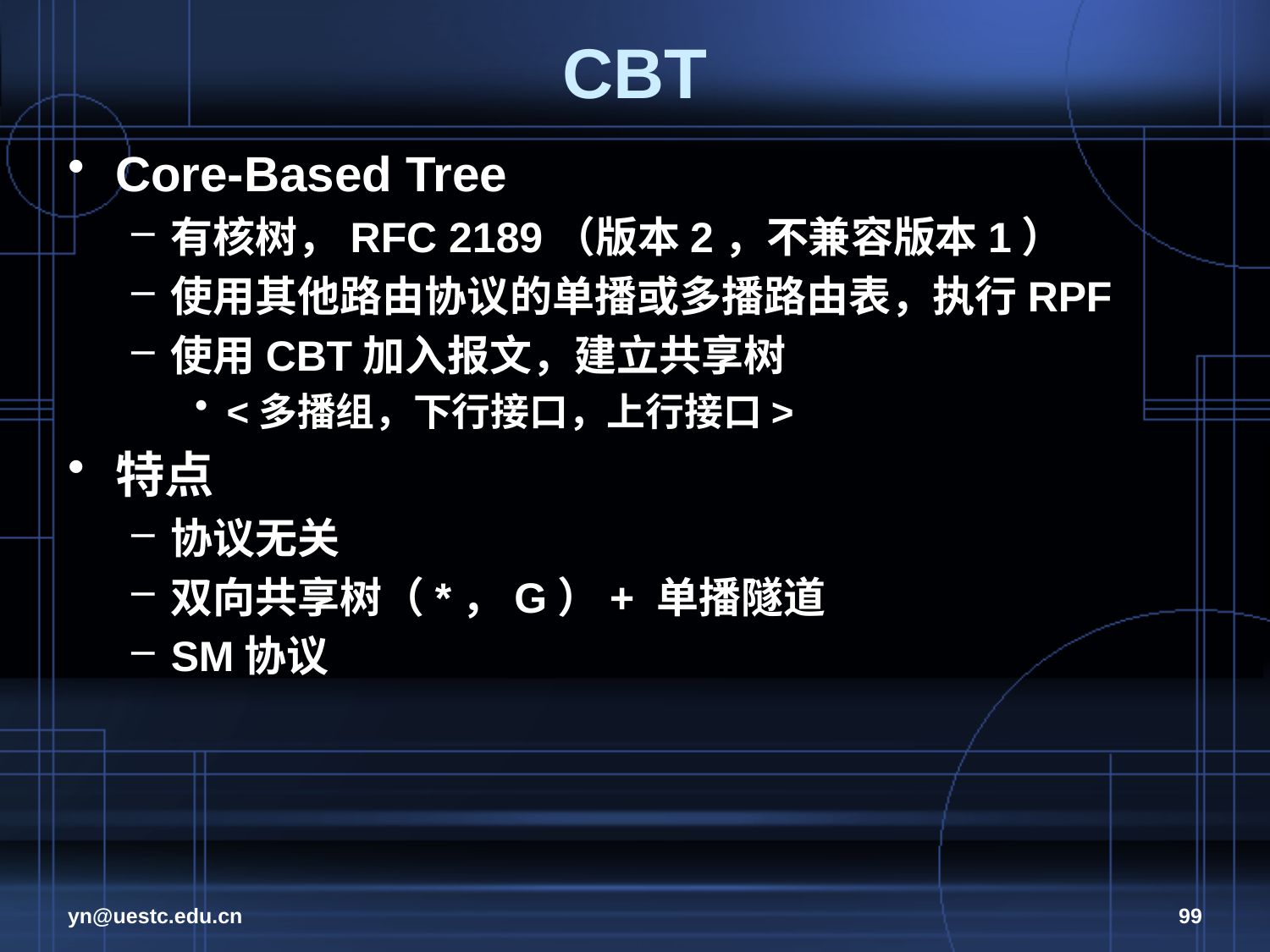

# CBT
Core-Based Tree
有核树，RFC 2189（版本2，不兼容版本1）
使用其他路由协议的单播或多播路由表，执行RPF
使用CBT加入报文，建立共享树
<多播组，下行接口，上行接口>
特点
协议无关
双向共享树（*，G）+ 单播隧道
SM协议
yn@uestc.edu.cn
99